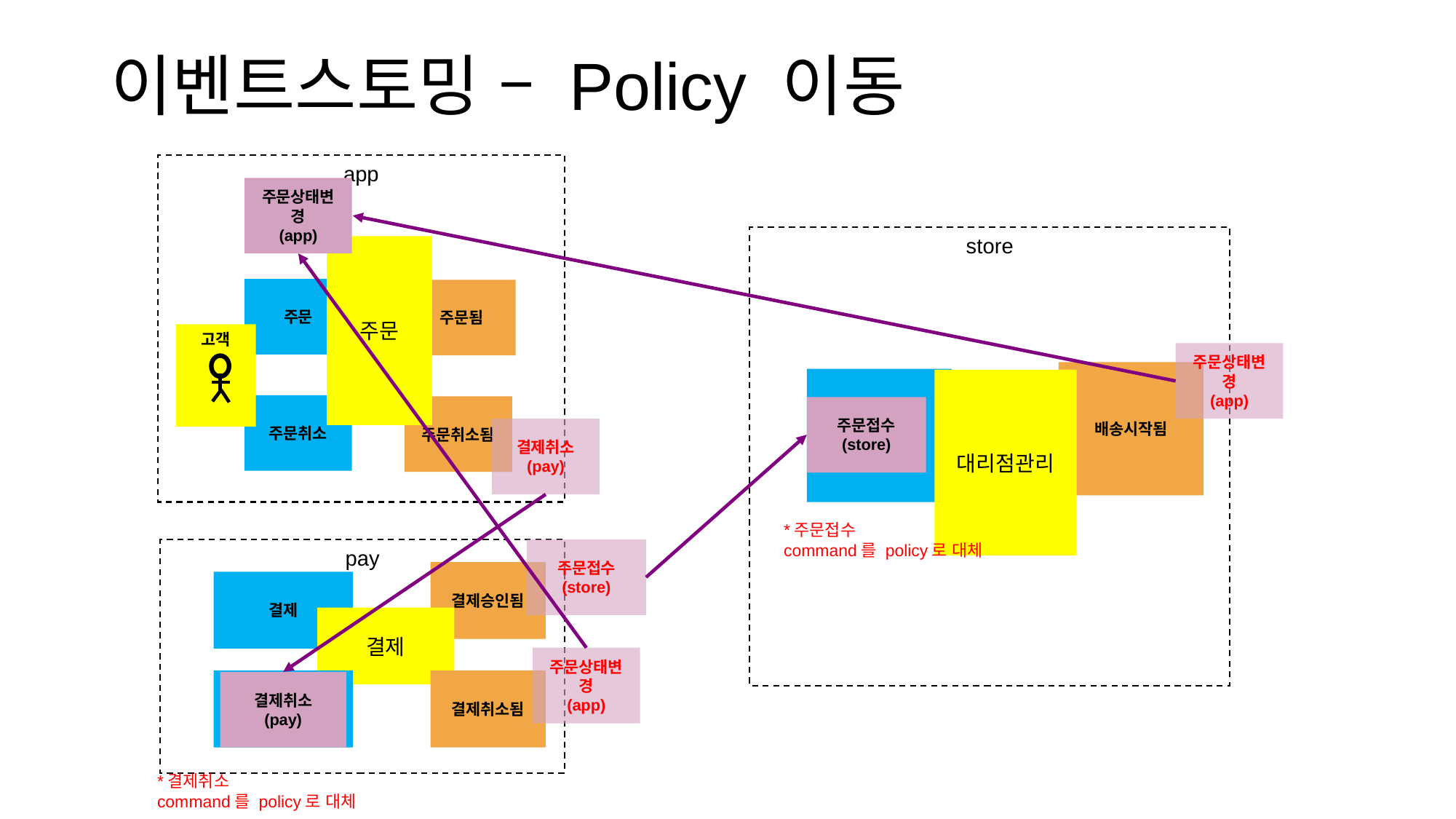

# 이벤트스토밍 – Policy 이동
app
주문상태변경
(app)
store
주문
주문
주문됨
고객

주문상태변경
(app)
배송시작됨
주문접수
대리점관리
주문취소
주문취소됨
주문접수
(store)
결제취소
(pay)
*주문접수
command를 policy로 대체
pay
결제승인됨
결제
결제
주문접수
(store)
주문상태변경
(app)
결제 취소
결제취소됨
결제취소
(pay)
*결제취소
command를 policy로 대체